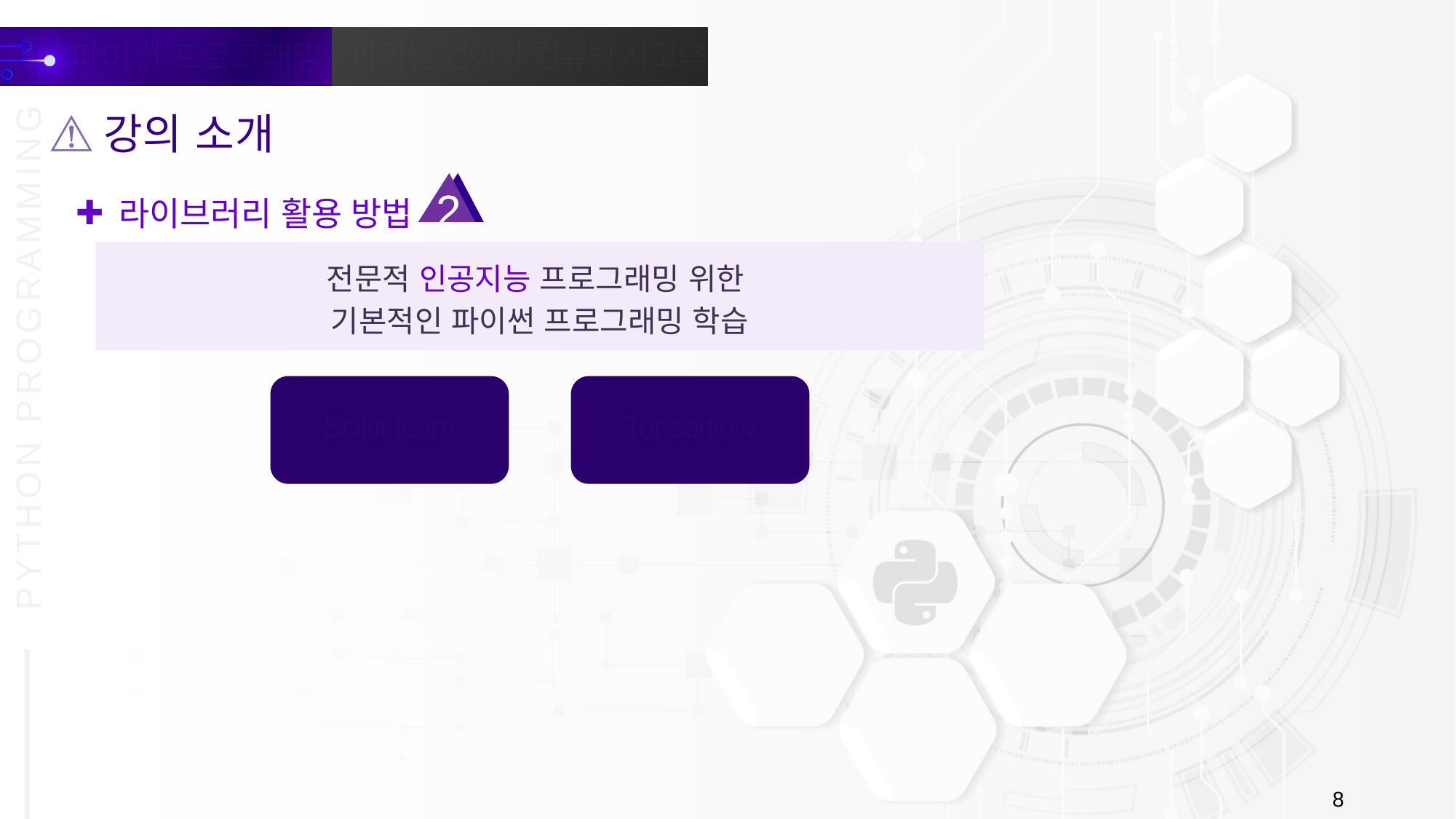

강의 소개
라이브러리 활용 방법

2
전문적 인공지능 프로그래밍 위한
기본적인 파이썬 프로그래밍 학습

Scikit-learn

Tensorflow
8